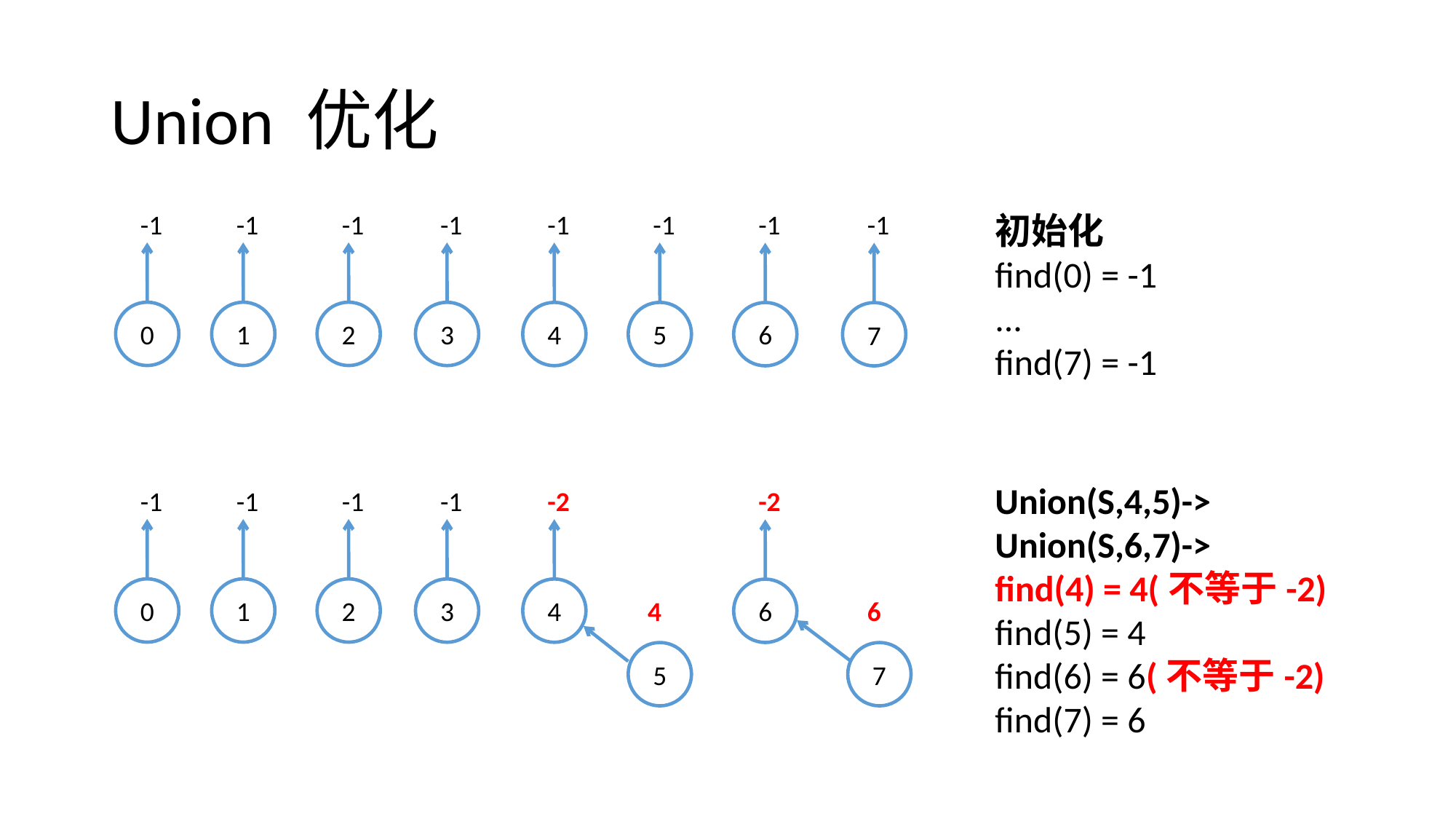

# Union 优化
-1
0
-1

1
-1

2
-1
3
-1
4
-1
5
-1
6
-1
7
初始化
find(0) = -1
...
find(7) = -1
Union(S,4,5)->
Union(S,6,7)->
find(4) = 4(不等于-2)
find(5) = 4
find(6) = 6(不等于-2)
find(7) = 6
-1
0
-1

1
-1

2
-1
3
-2
4
-2
6
4
5
6
7